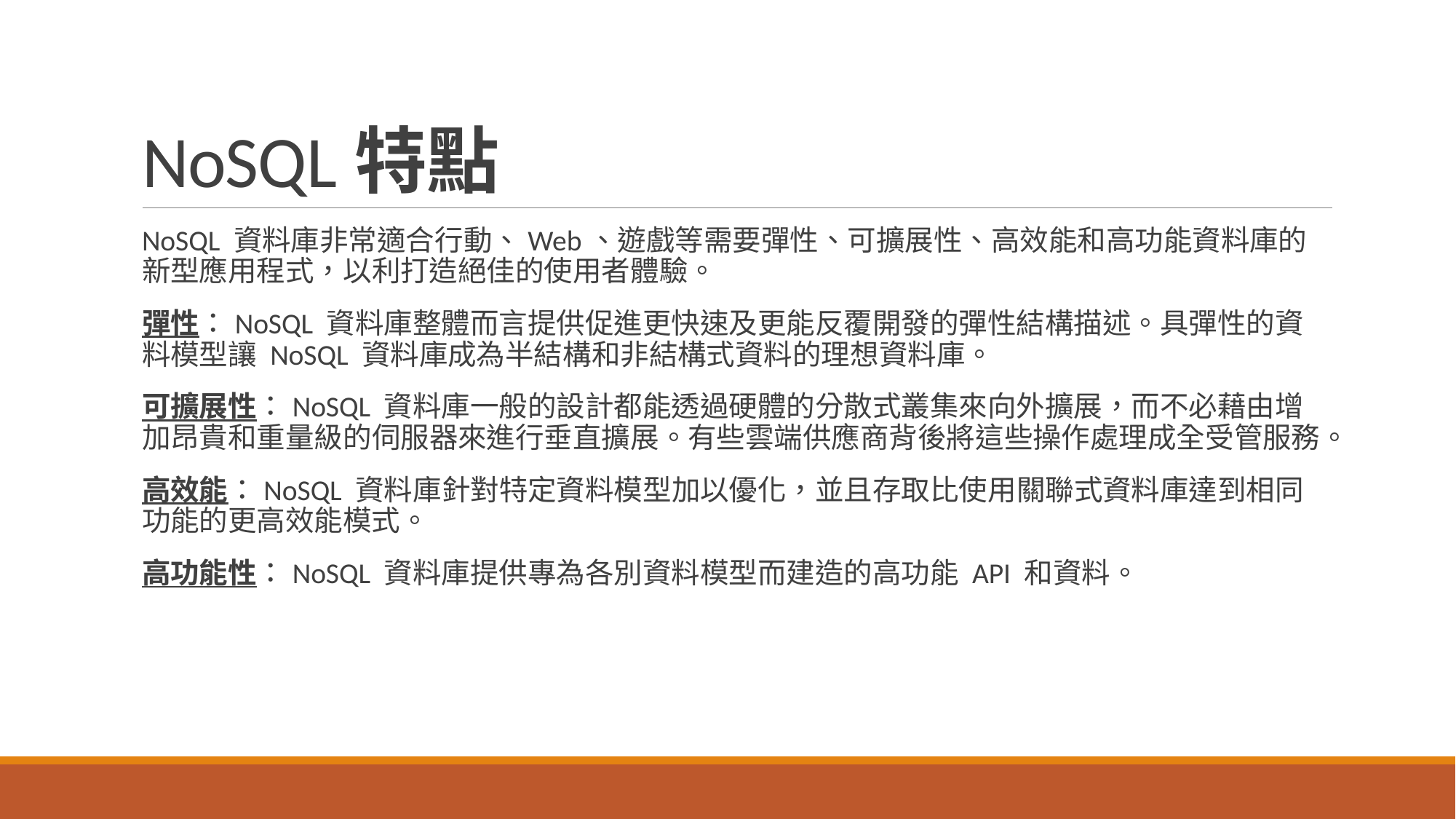

# NoSQL特點
NoSQL 資料庫非常適合行動、Web、遊戲等需要彈性、可擴展性、高效能和高功能資料庫的新型應用程式，以利打造絕佳的使用者體驗。
彈性：NoSQL 資料庫整體而言提供促進更快速及更能反覆開發的彈性結構描述。具彈性的資料模型讓 NoSQL 資料庫成為半結構和非結構式資料的理想資料庫。
可擴展性：NoSQL 資料庫一般的設計都能透過硬體的分散式叢集來向外擴展，而不必藉由增加昂貴和重量級的伺服器來進行垂直擴展。有些雲端供應商背後將這些操作處理成全受管服務。
高效能：NoSQL 資料庫針對特定資料模型加以優化，並且存取比使用關聯式資料庫達到相同功能的更高效能模式。
高功能性：NoSQL 資料庫提供專為各別資料模型而建造的高功能 API 和資料。